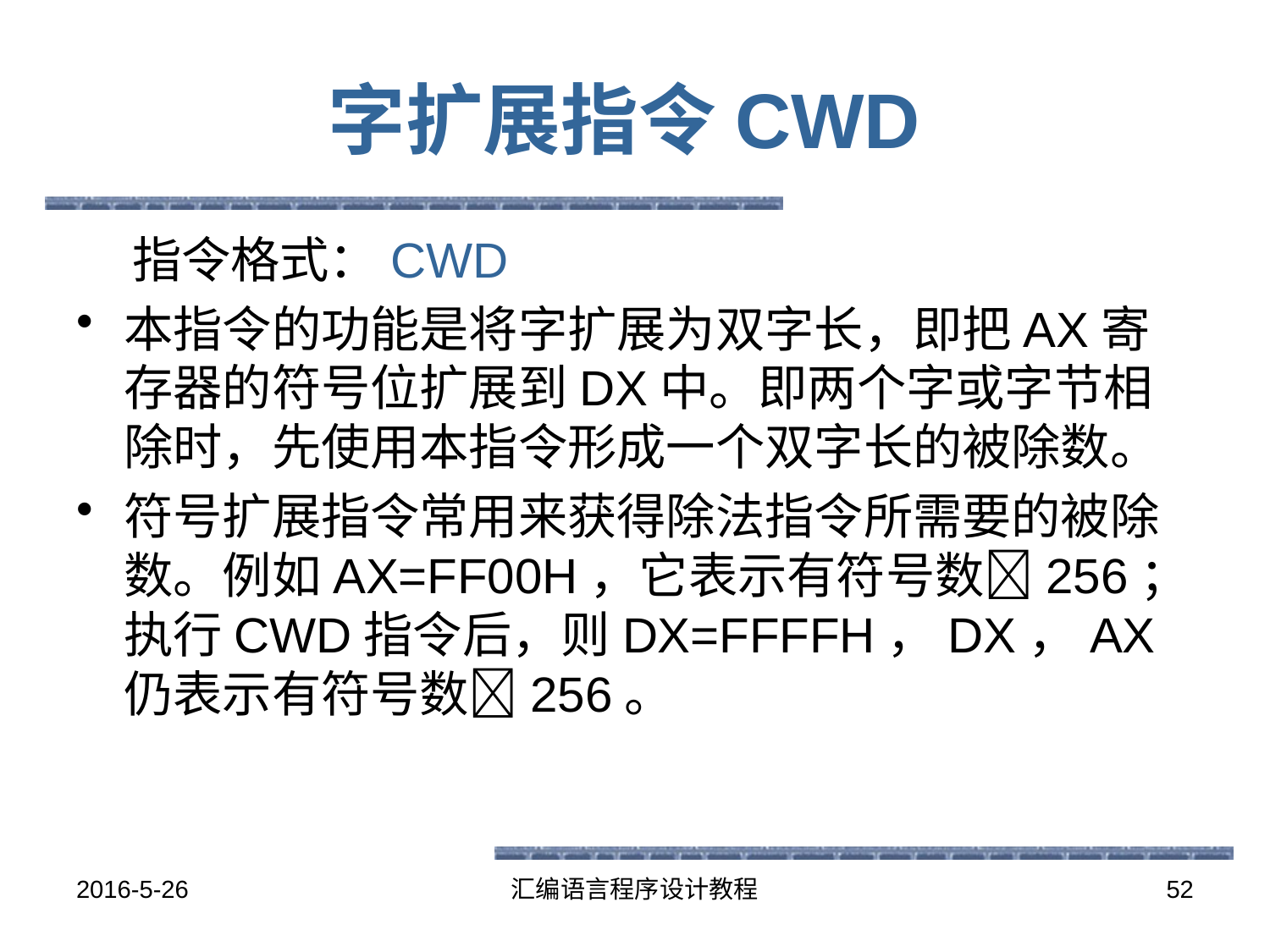

# 字扩展指令CWD
    指令格式：CWD
本指令的功能是将字扩展为双字长，即把AX寄存器的符号位扩展到DX中。即两个字或字节相除时，先使用本指令形成一个双字长的被除数。
符号扩展指令常用来获得除法指令所需要的被除数。例如AX=FF00H，它表示有符号数−256；执行CWD指令后，则DX=FFFFH，DX，AX仍表示有符号数−256。
2016-5-26
汇编语言程序设计教程
52